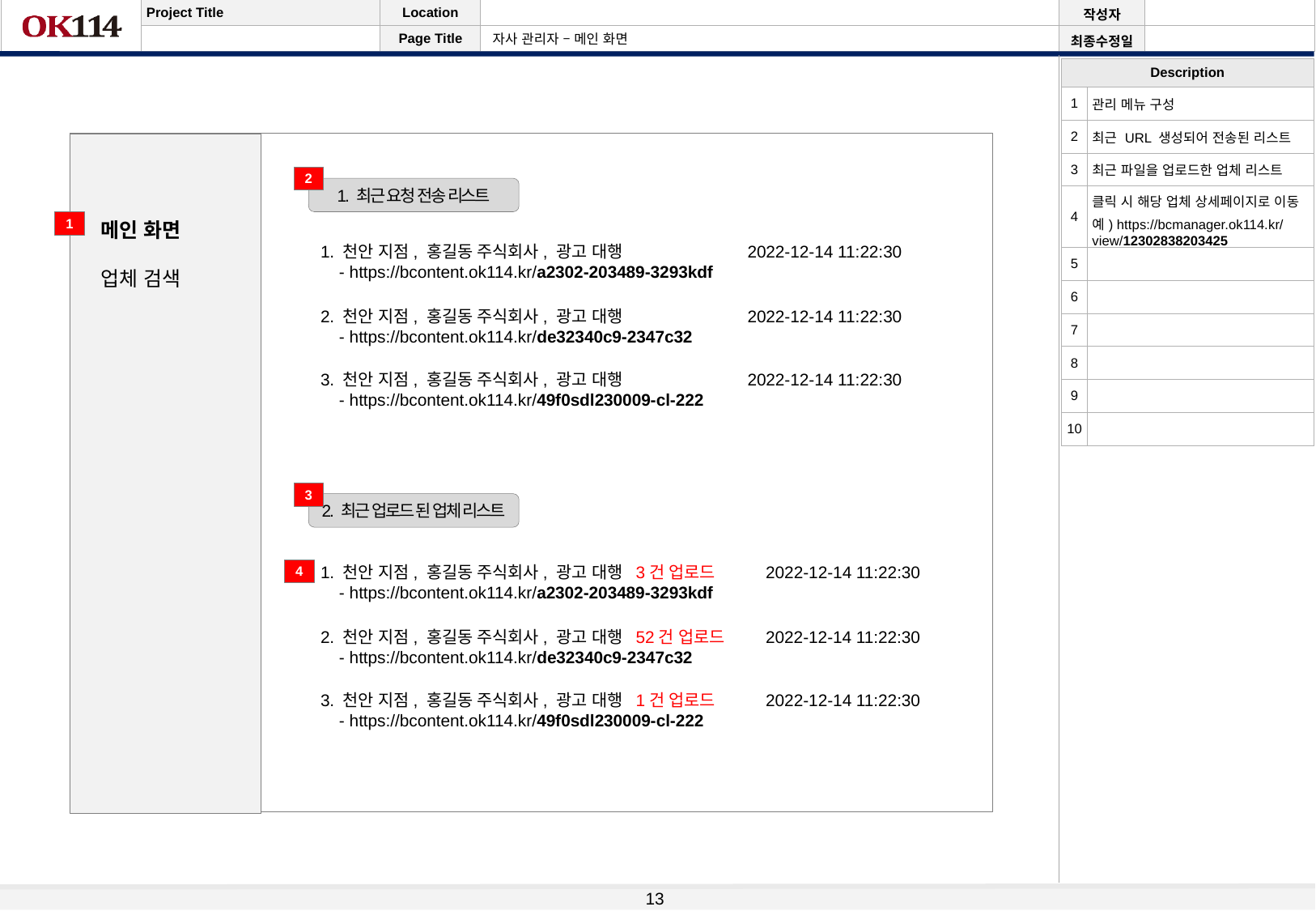

# 자사 관리자 – 메인 화면
| Description |  |
| --- | --- |
| 1 | 관리 메뉴 구성 |
| 2 | 최근 URL 생성되어 전송된 리스트 |
| 3 | 최근 파일을 업로드한 업체 리스트 |
| 4 | 클릭 시 해당 업체 상세페이지로 이동 예) https://bcmanager.ok114.kr/view/12302838203425 |
| 5 |  |
| 6 |  |
| 7 |  |
| 8 |  |
| 9 |  |
| 10 |  |

2
1. 최근 요청 전송 리스트
1
메인 화면

업체 검색
1. 천안 지점, 홍길동 주식회사, 광고 대행                          2022-12-14 11:22:30
    - https://bcontent.ok114.kr/a2302-203489-3293kdf
2. 천안 지점, 홍길동 주식회사, 광고 대행                          2022-12-14 11:22:30
    - https://bcontent.ok114.kr/de32340c9-2347c32
3. 천안 지점, 홍길동 주식회사, 광고 대행                          2022-12-14 11:22:30
    - https://bcontent.ok114.kr/49f0sdl230009-cl-222
3
2. 최근 업로드 된 업체 리스트
1. 천안 지점, 홍길동 주식회사, 광고 대행  3건 업로드          2022-12-14 11:22:30
    - https://bcontent.ok114.kr/a2302-203489-3293kdf
4
2. 천안 지점, 홍길동 주식회사, 광고 대행  52건 업로드        2022-12-14 11:22:30
    - https://bcontent.ok114.kr/de32340c9-2347c32
3. 천안 지점, 홍길동 주식회사, 광고 대행  1건 업로드          2022-12-14 11:22:30
    - https://bcontent.ok114.kr/49f0sdl230009-cl-222